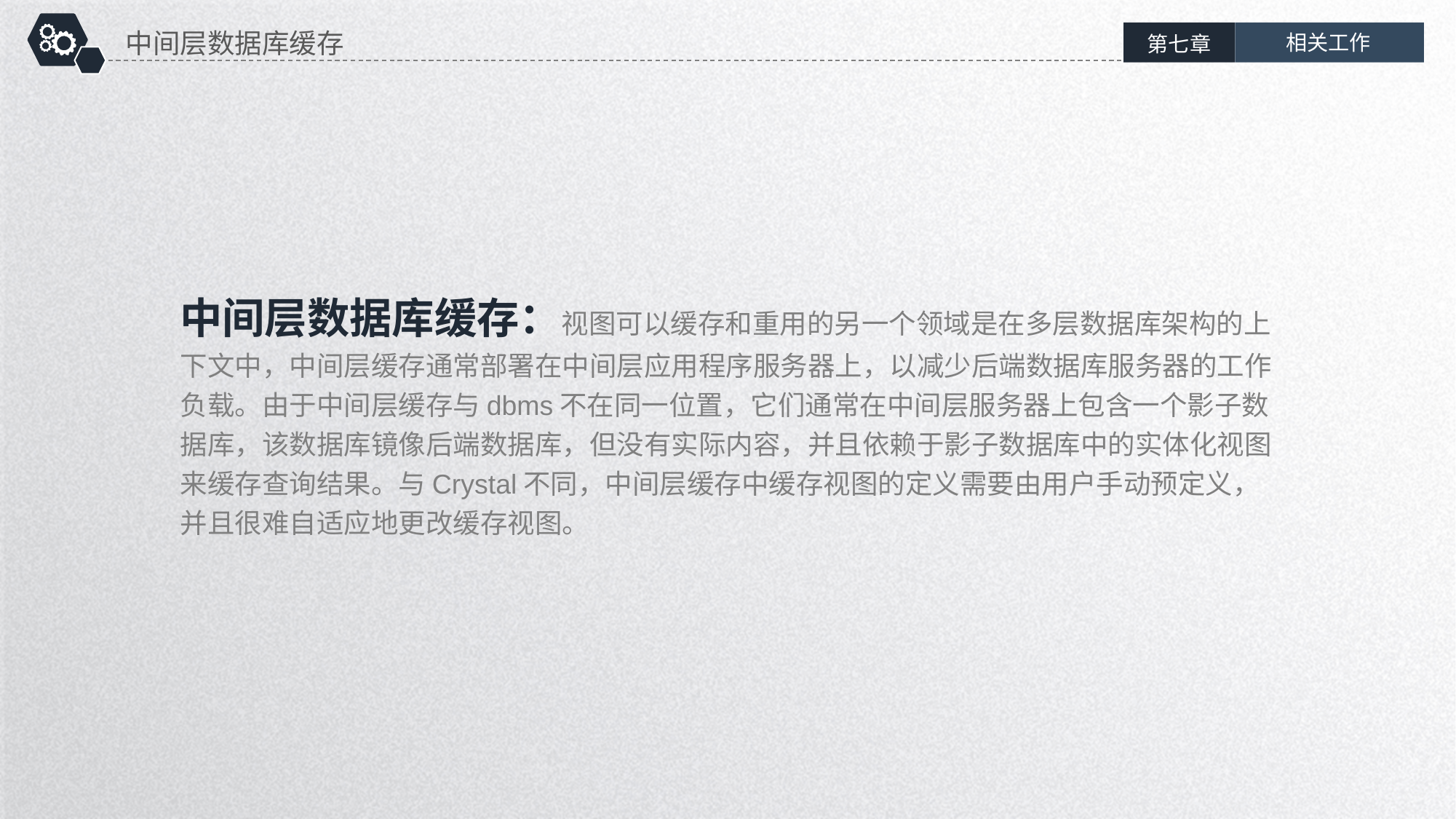

中间层数据库缓存

相关工作
第七章

中间层数据库缓存：视图可以缓存和重用的另一个领域是在多层数据库架构的上下文中，中间层缓存通常部署在中间层应用程序服务器上，以减少后端数据库服务器的工作负载。由于中间层缓存与dbms不在同一位置，它们通常在中间层服务器上包含一个影子数据库，该数据库镜像后端数据库，但没有实际内容，并且依赖于影子数据库中的实体化视图来缓存查询结果。与Crystal不同，中间层缓存中缓存视图的定义需要由用户手动预定义，并且很难自适应地更改缓存视图。
延时符